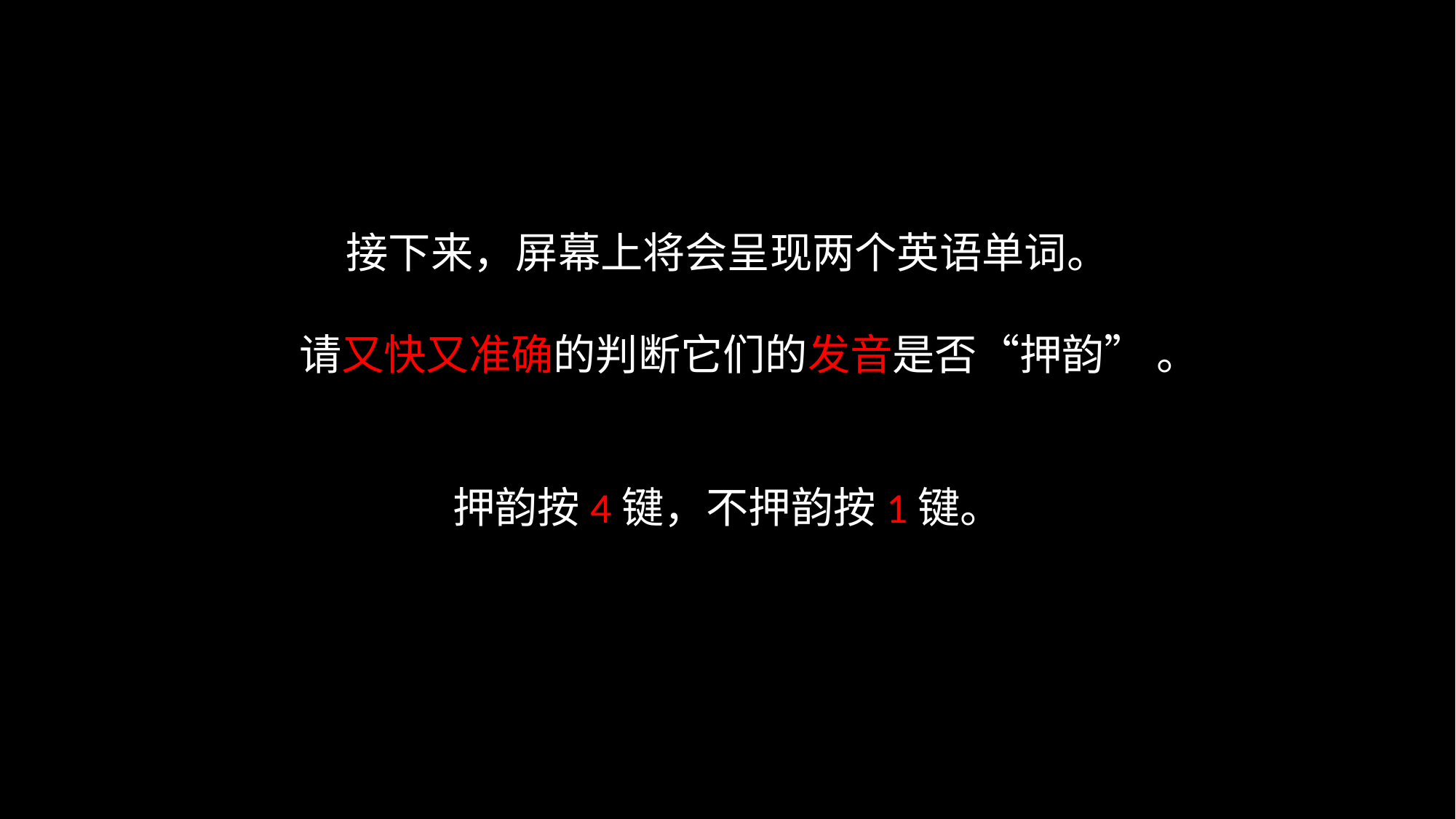

接下来，屏幕上将会呈现两个英语单词。

请又快又准确的判断它们的发音是否“押韵” 。
押韵按4键，不押韵按1键。